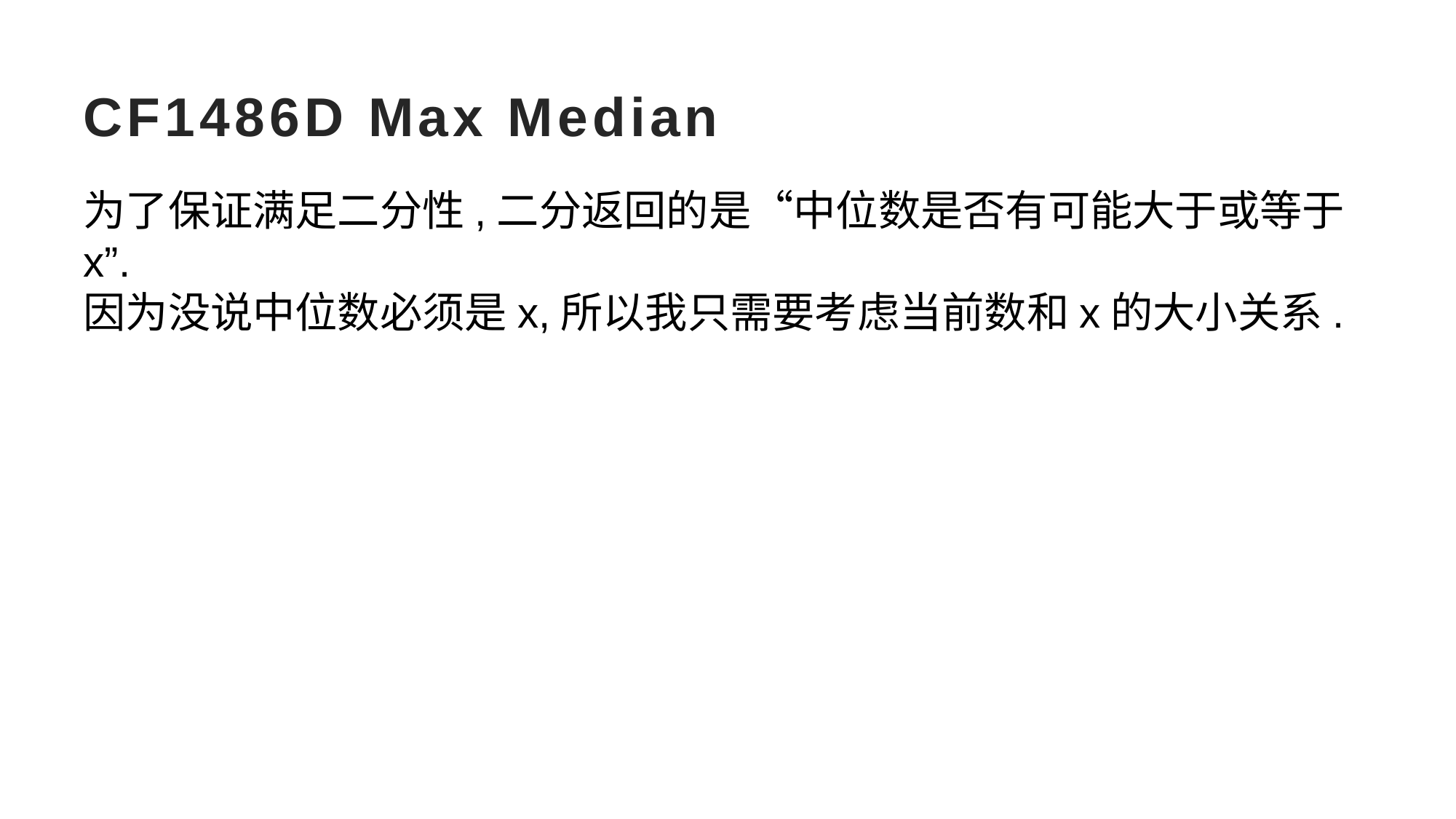

为了保证满足二分性,二分返回的是“中位数是否有可能大于或等于x”.
因为没说中位数必须是x,所以我只需要考虑当前数和x的大小关系.

# CF1486D Max Median